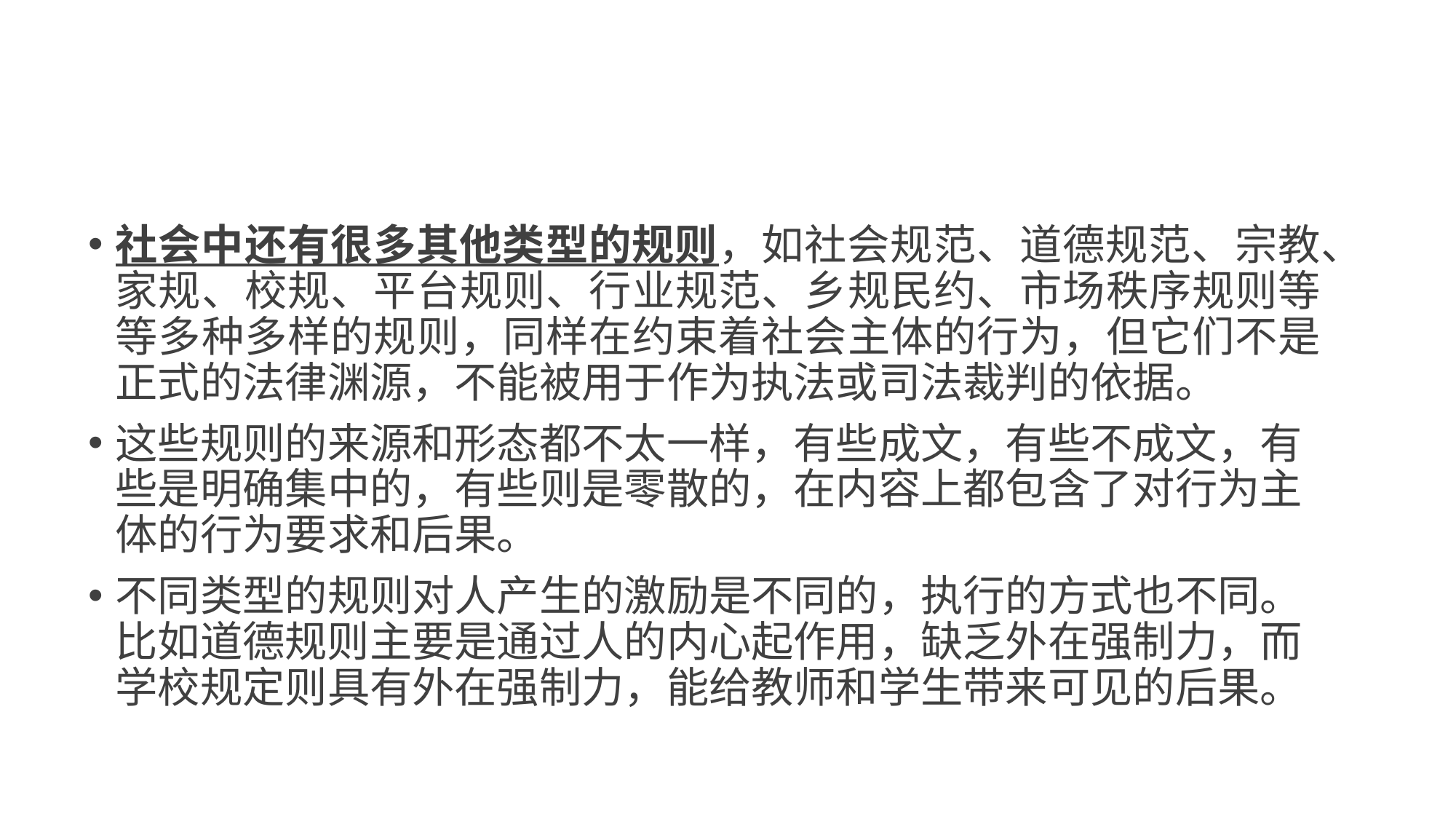

#
社会中还有很多其他类型的规则，如社会规范、道德规范、宗教、家规、校规、平台规则、行业规范、乡规民约、市场秩序规则等等多种多样的规则，同样在约束着社会主体的行为，但它们不是正式的法律渊源，不能被用于作为执法或司法裁判的依据。
这些规则的来源和形态都不太一样，有些成文，有些不成文，有些是明确集中的，有些则是零散的，在内容上都包含了对行为主体的行为要求和后果。
不同类型的规则对人产生的激励是不同的，执行的方式也不同。比如道德规则主要是通过人的内心起作用，缺乏外在强制力，而学校规定则具有外在强制力，能给教师和学生带来可见的后果。